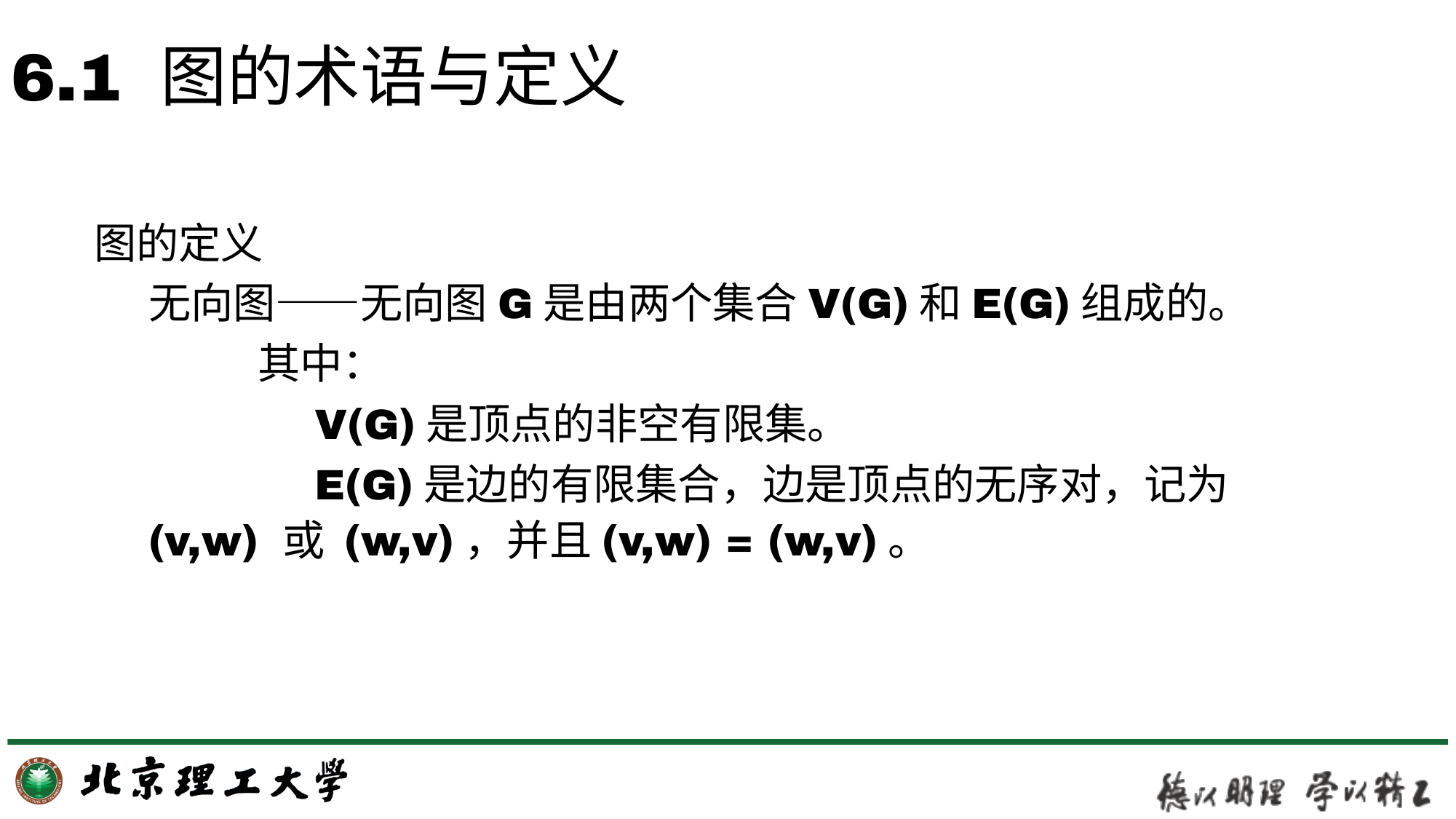

6.1 图的术语与定义
图的定义
无向图——无向图G是由两个集合V(G)和E(G)组成的。
	其中：
	    V(G)是顶点的非空有限集。
	    E(G)是边的有限集合，边是顶点的无序对，记为 (v,w) 或 (w,v)，并且(v,w) = (w,v)。